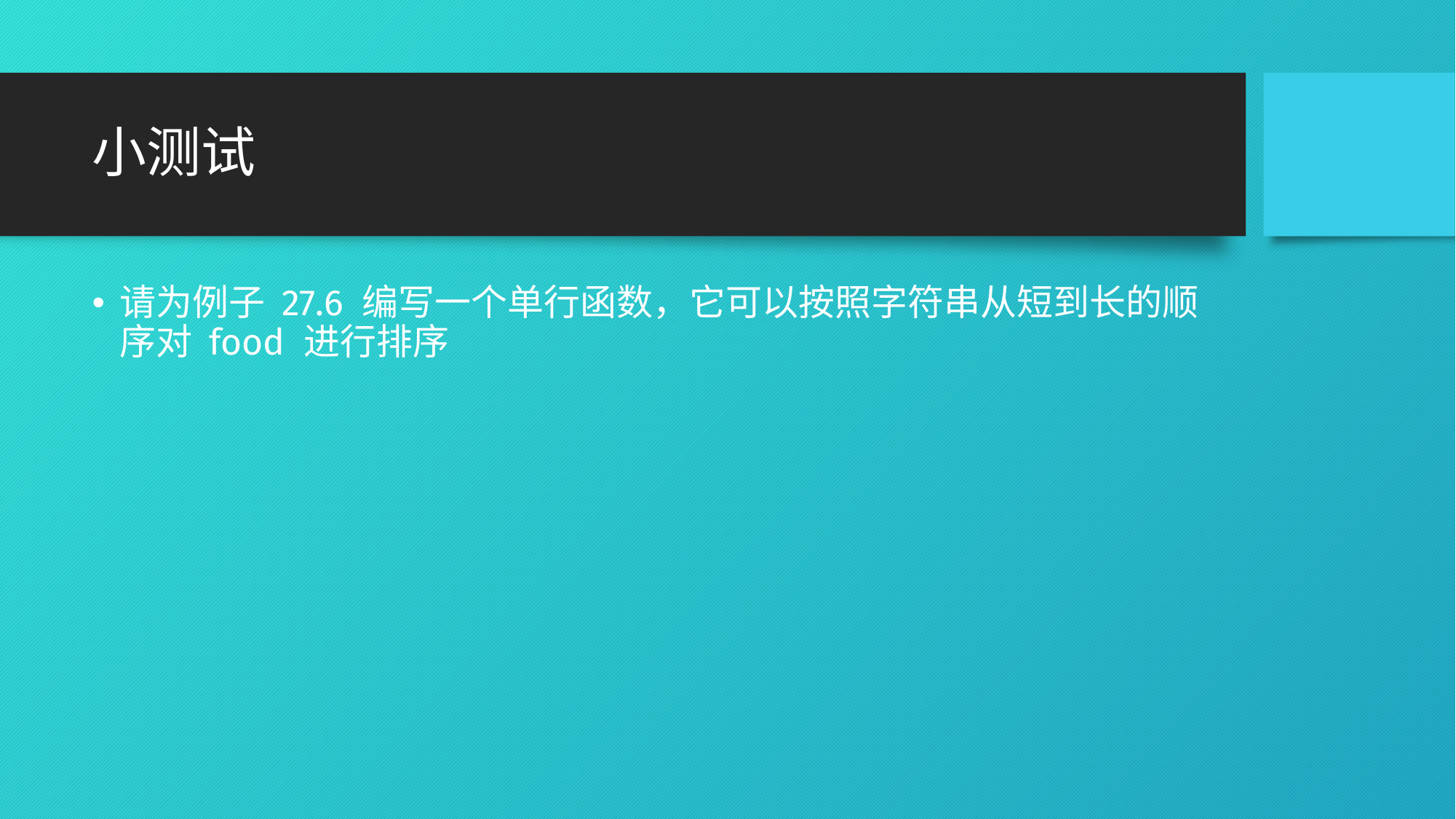

# 小测试
请为例子 27.6 编写一个单行函数，它可以按照字符串从短到长的顺序对 food 进行排序